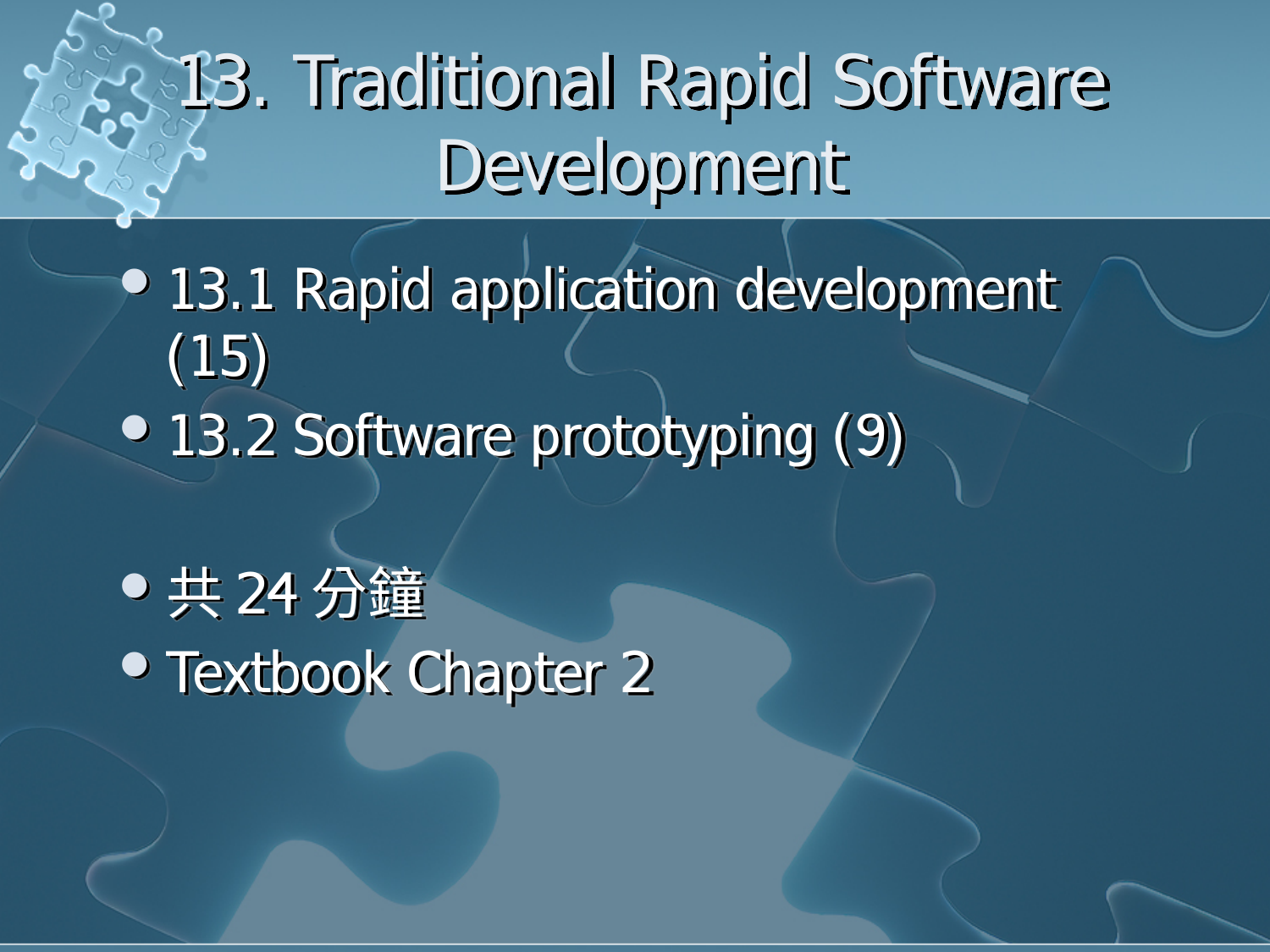

# 13. Traditional Rapid Software Development
13.1 Rapid application development (15)
13.2 Software prototyping (9)

共24分鐘
Textbook Chapter 2